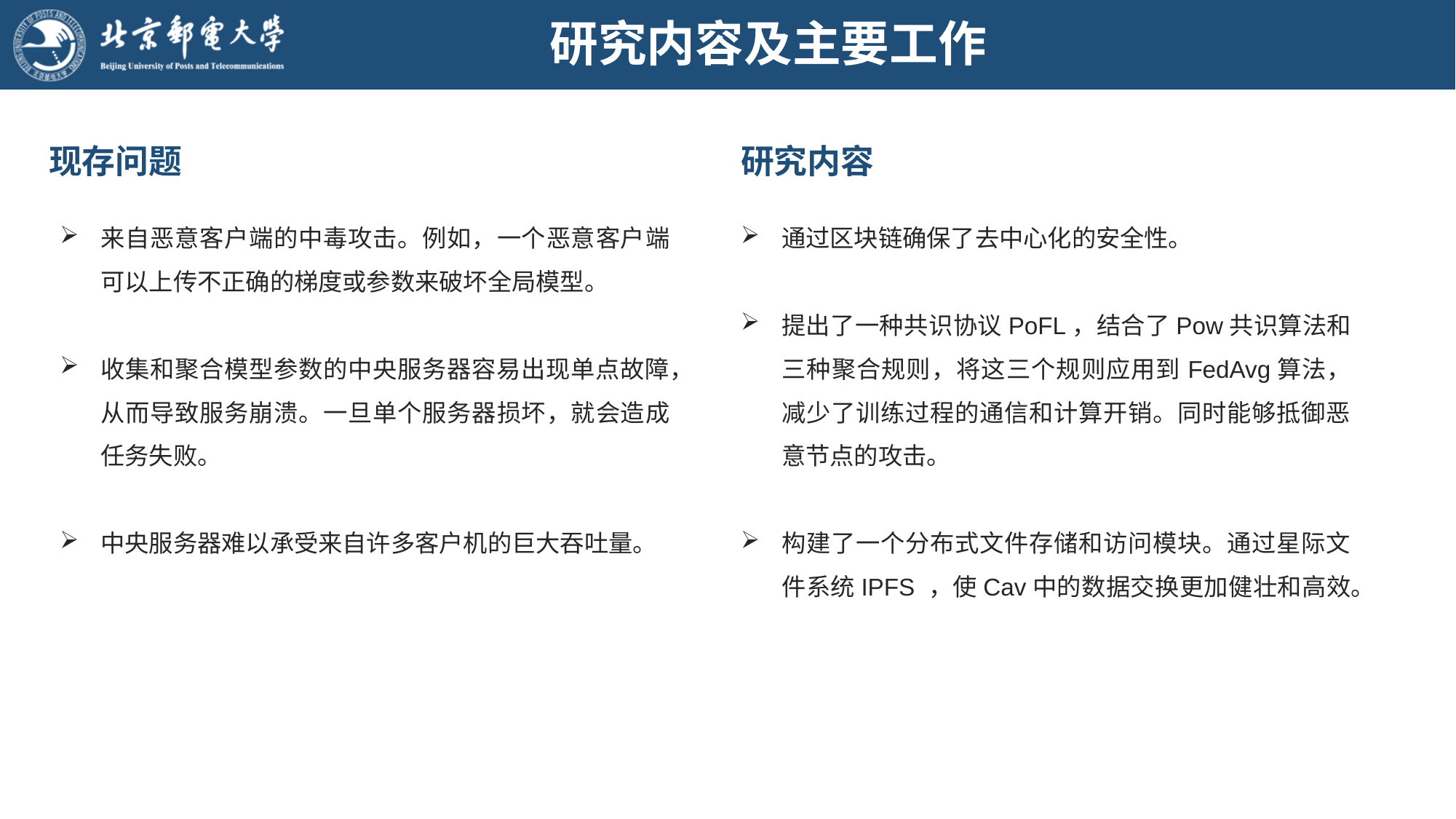

# 研究内容及主要工作
现存问题
研究内容
来自恶意客户端的中毒攻击。例如，一个恶意客户端可以上传不正确的梯度或参数来破坏全局模型。

收集和聚合模型参数的中央服务器容易出现单点故障，从而导致服务崩溃。一旦单个服务器损坏，就会造成任务失败。

中央服务器难以承受来自许多客户机的巨大吞吐量。

通过区块链确保了去中心化的安全性。

提出了一种共识协议PoFL，结合了Pow共识算法和三种聚合规则，将这三个规则应用到FedAvg算法，减少了训练过程的通信和计算开销。同时能够抵御恶意节点的攻击。

构建了一个分布式文件存储和访问模块。通过星际文件系统IPFS ，使Cav中的数据交换更加健壮和高效。